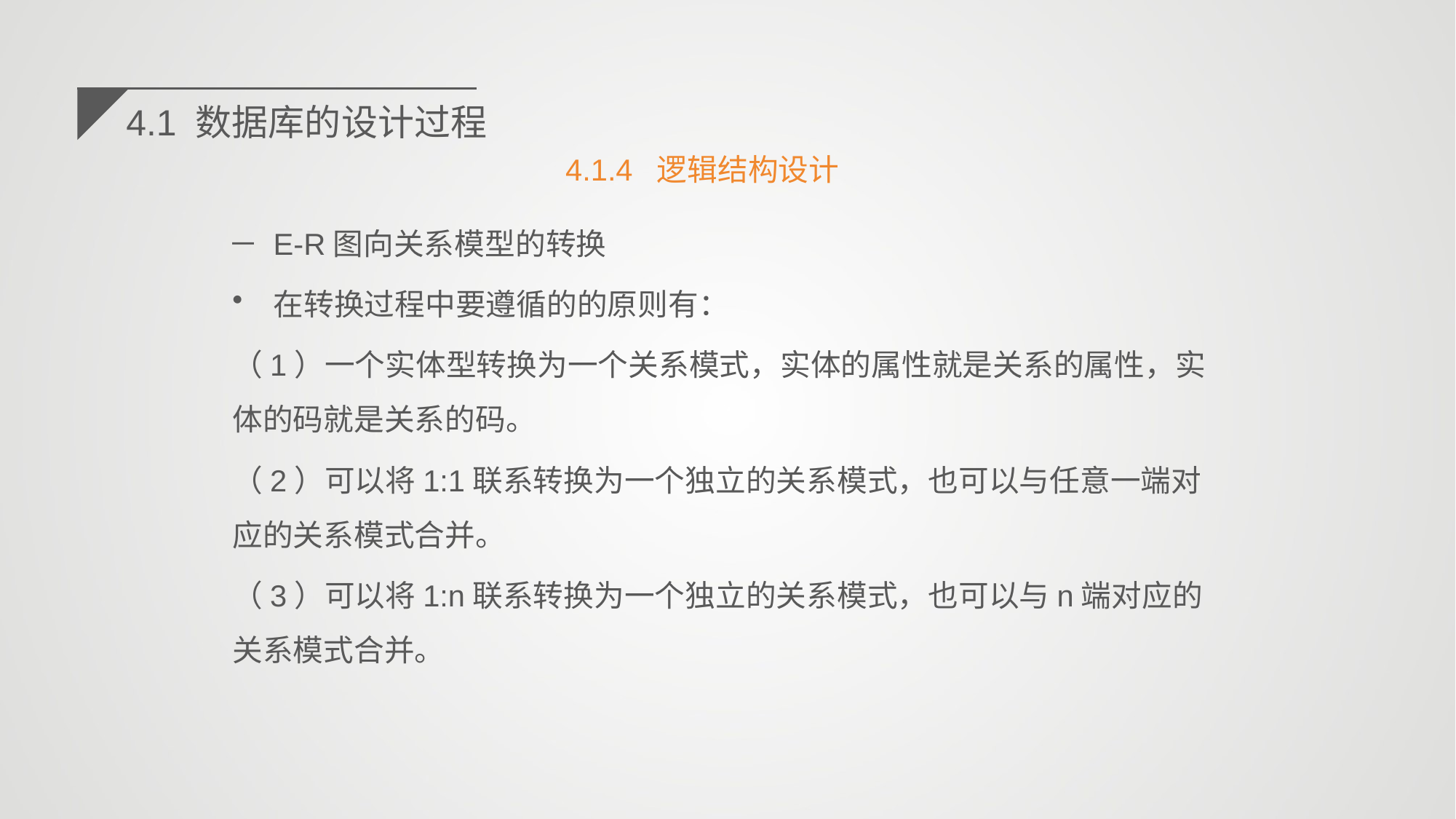

4.1 数据库的设计过程

4.1.4  逻辑结构设计
E-R图向关系模型的转换
在转换过程中要遵循的的原则有：
（1）一个实体型转换为一个关系模式，实体的属性就是关系的属性，实体的码就是关系的码。
（2）可以将1:1联系转换为一个独立的关系模式，也可以与任意一端对应的关系模式合并。
（3）可以将1:n联系转换为一个独立的关系模式，也可以与n端对应的关系模式合并。